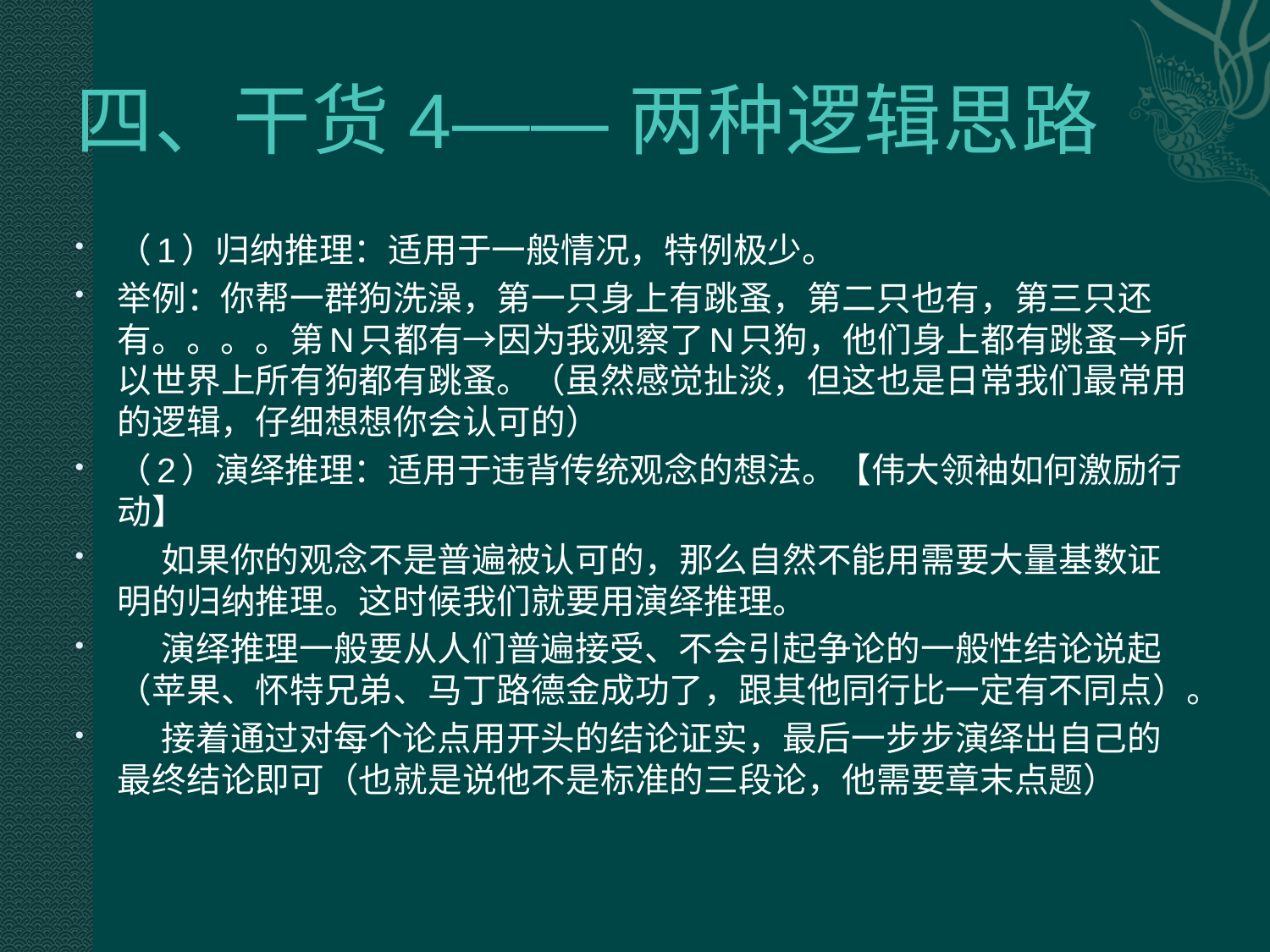

# 四、干货4——两种逻辑思路
（1）归纳推理：适用于一般情况，特例极少。
举例：你帮一群狗洗澡，第一只身上有跳蚤，第二只也有，第三只还有。。。。第N只都有→因为我观察了N只狗，他们身上都有跳蚤→所以世界上所有狗都有跳蚤。（虽然感觉扯淡，但这也是日常我们最常用的逻辑，仔细想想你会认可的）
（2）演绎推理：适用于违背传统观念的想法。【伟大领袖如何激励行动】
     如果你的观念不是普遍被认可的，那么自然不能用需要大量基数证明的归纳推理。这时候我们就要用演绎推理。
     演绎推理一般要从人们普遍接受、不会引起争论的一般性结论说起（苹果、怀特兄弟、马丁路德金成功了，跟其他同行比一定有不同点）。
     接着通过对每个论点用开头的结论证实，最后一步步演绎出自己的最终结论即可（也就是说他不是标准的三段论，他需要章末点题）